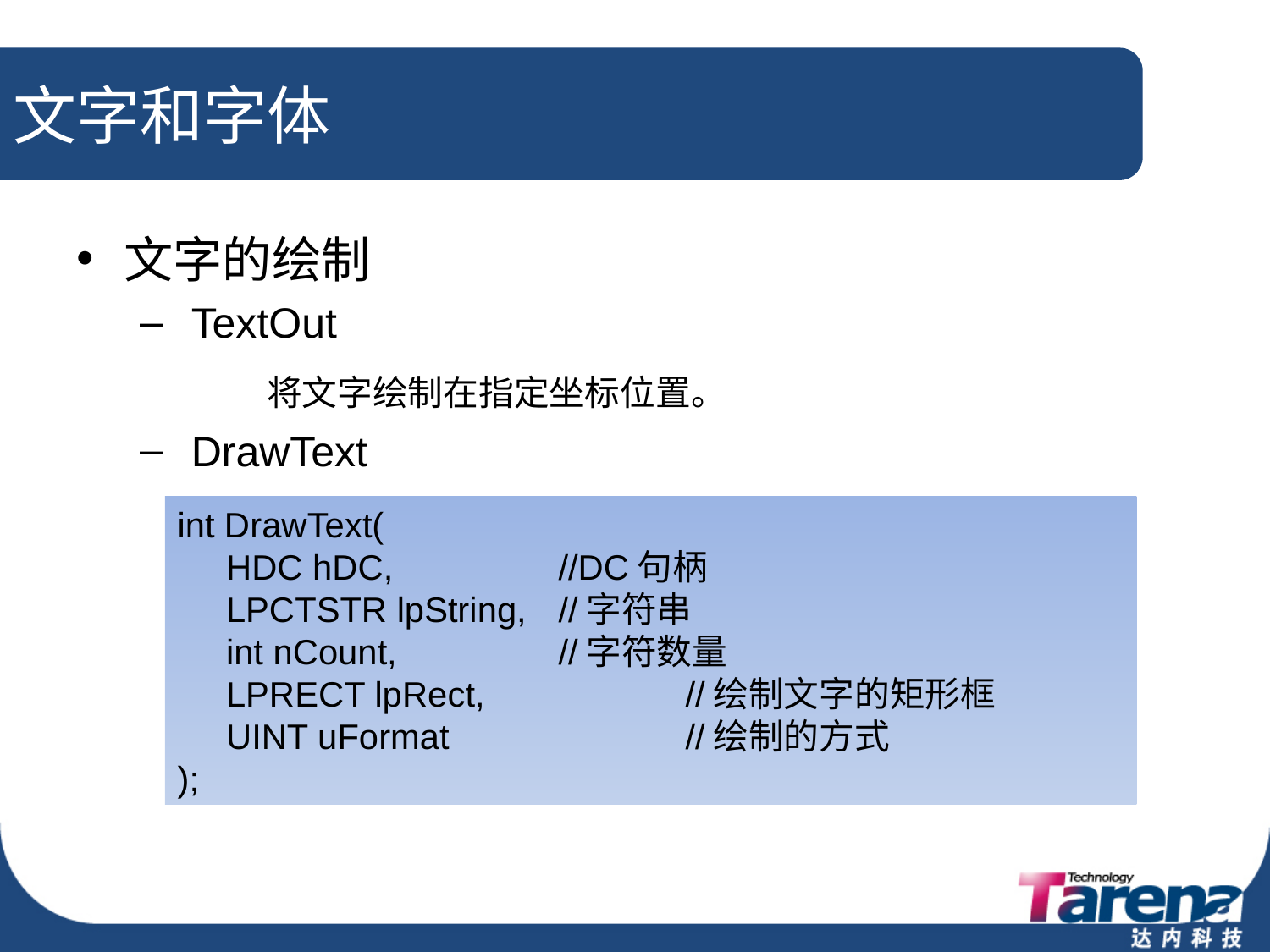

# 文字和字体
文字的绘制
 TextOut
	将文字绘制在指定坐标位置。
 DrawText

int DrawText(
     HDC hDC,		//DC句柄
     LPCTSTR lpString,	//字符串
     int nCount,		//字符数量
     LPRECT lpRect,		//绘制文字的矩形框
     UINT uFormat		//绘制的方式
);